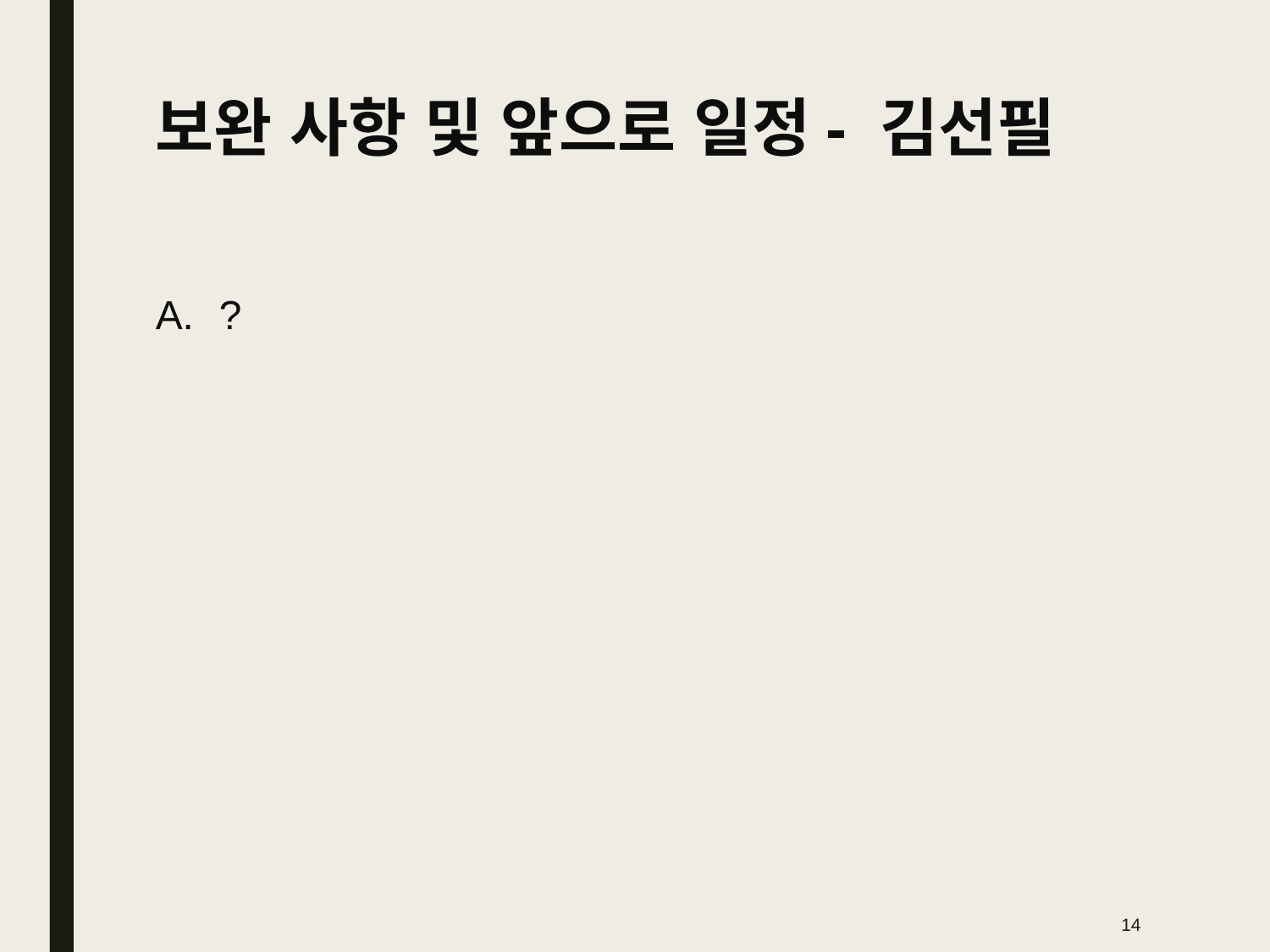

# 보완 사항 및 앞으로 일정- 김선필
?
14